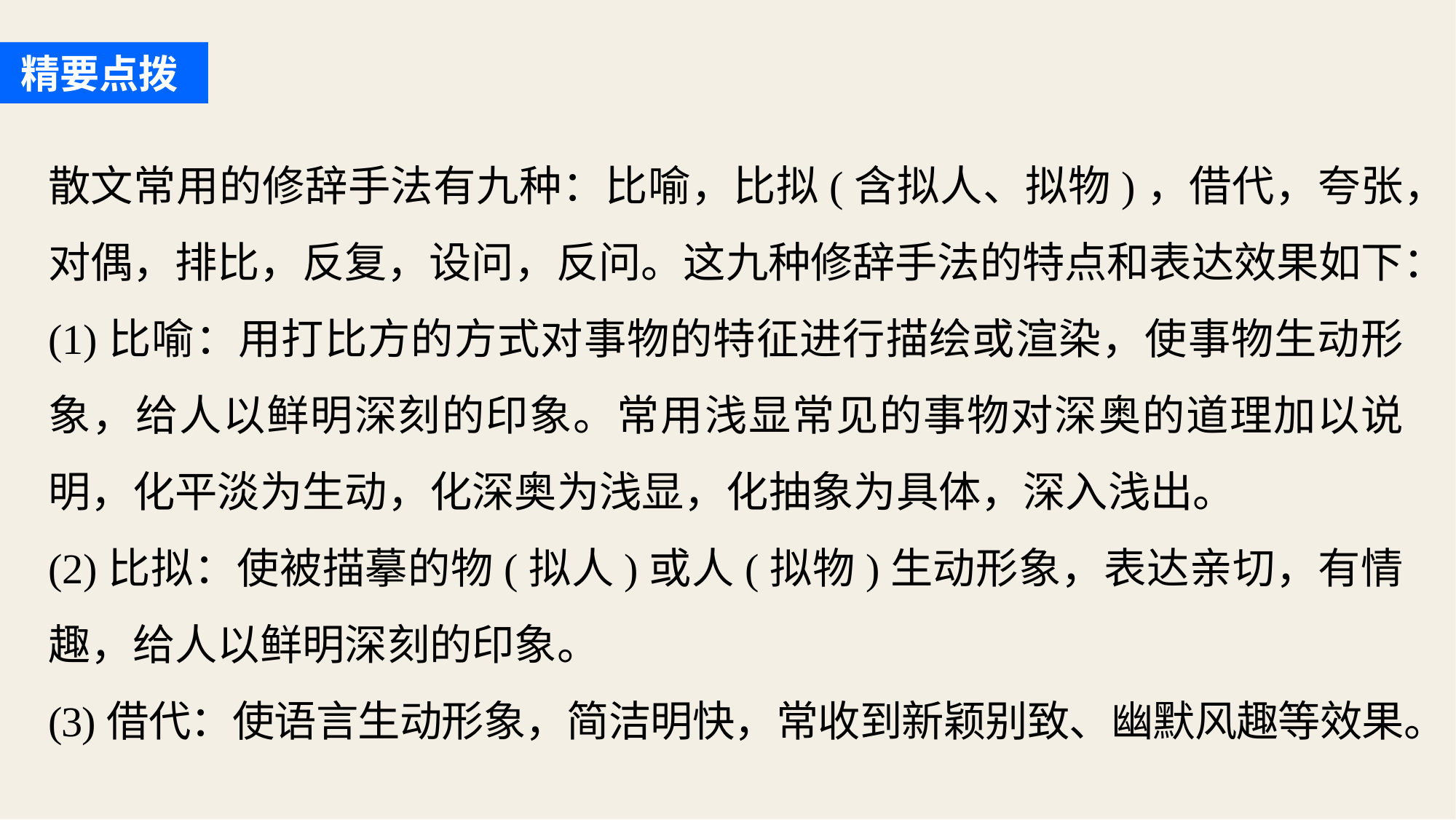

精要点拨
散文常用的修辞手法有九种：比喻，比拟(含拟人、拟物)，借代，夸张，对偶，排比，反复，设问，反问。这九种修辞手法的特点和表达效果如下：
(1)比喻：用打比方的方式对事物的特征进行描绘或渲染，使事物生动形象，给人以鲜明深刻的印象。常用浅显常见的事物对深奥的道理加以说明，化平淡为生动，化深奥为浅显，化抽象为具体，深入浅出。
(2)比拟：使被描摹的物(拟人)或人(拟物)生动形象，表达亲切，有情趣，给人以鲜明深刻的印象。
(3)借代：使语言生动形象，简洁明快，常收到新颖别致、幽默风趣等效果。